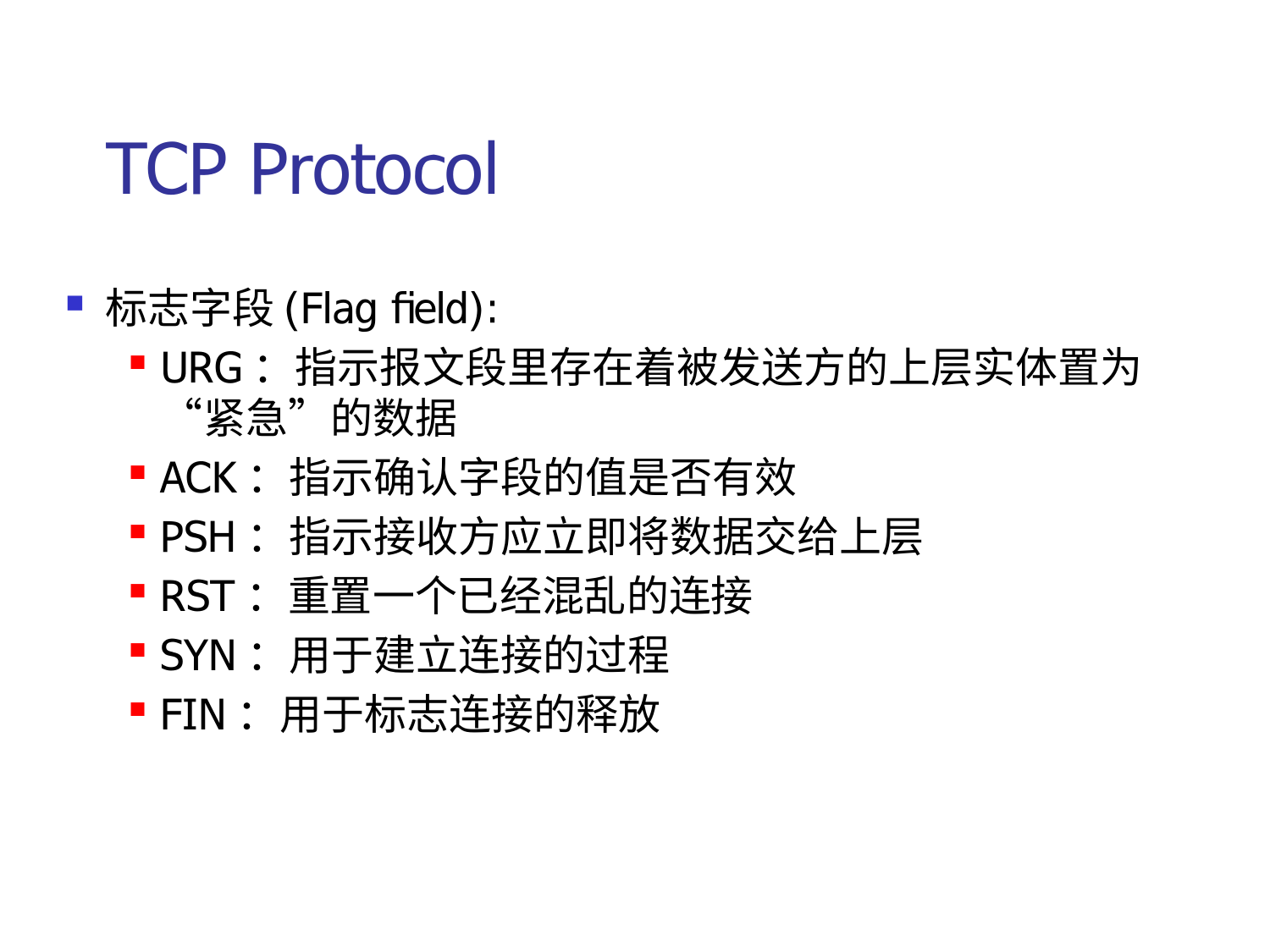

# TCP Protocol
标志字段(Flag field):
URG：指示报文段里存在着被发送方的上层实体置为“紧急”的数据
ACK：指示确认字段的值是否有效
PSH：指示接收方应立即将数据交给上层
RST：重置一个已经混乱的连接
SYN：用于建立连接的过程
FIN：用于标志连接的释放